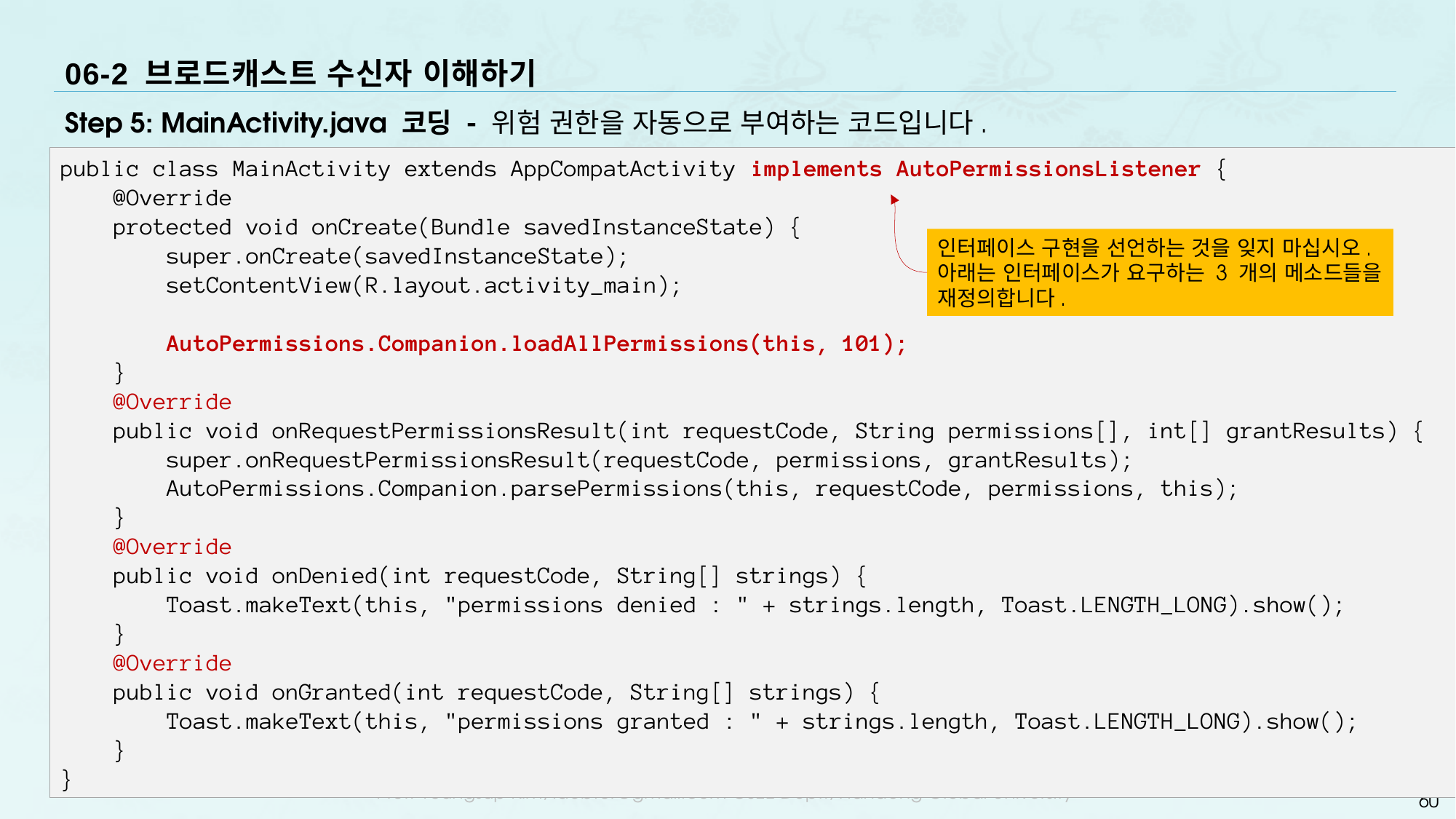

# 06-2 브로드캐스트 수신자 이해하기
Step 5: MainActivity.java 코딩 - 위험 권한을 자동으로 부여하는 코드입니다.
public class MainActivity extends AppCompatActivity implements AutoPermissionsListener {
    @Override
    protected void onCreate(Bundle savedInstanceState) {
        super.onCreate(savedInstanceState);
        setContentView(R.layout.activity_main);

        AutoPermissions.Companion.loadAllPermissions(this, 101);
    }
    @Override
    public void onRequestPermissionsResult(int requestCode, String permissions[], int[] grantResults) {
        super.onRequestPermissionsResult(requestCode, permissions, grantResults);
        AutoPermissions.Companion.parsePermissions(this, requestCode, permissions, this);
    }
    @Override
    public void onDenied(int requestCode, String[] strings) {
        Toast.makeText(this, "permissions denied : " + strings.length, Toast.LENGTH_LONG).show();
    }
    @Override
    public void onGranted(int requestCode, String[] strings) {
        Toast.makeText(this, "permissions granted : " + strings.length, Toast.LENGTH_LONG).show();
    }
}
인터페이스 구현을 선언하는 것을 잊지 마십시오.
아래는 인터페이스가 요구하는 3 개의 메소드들을
재정의합니다.
60